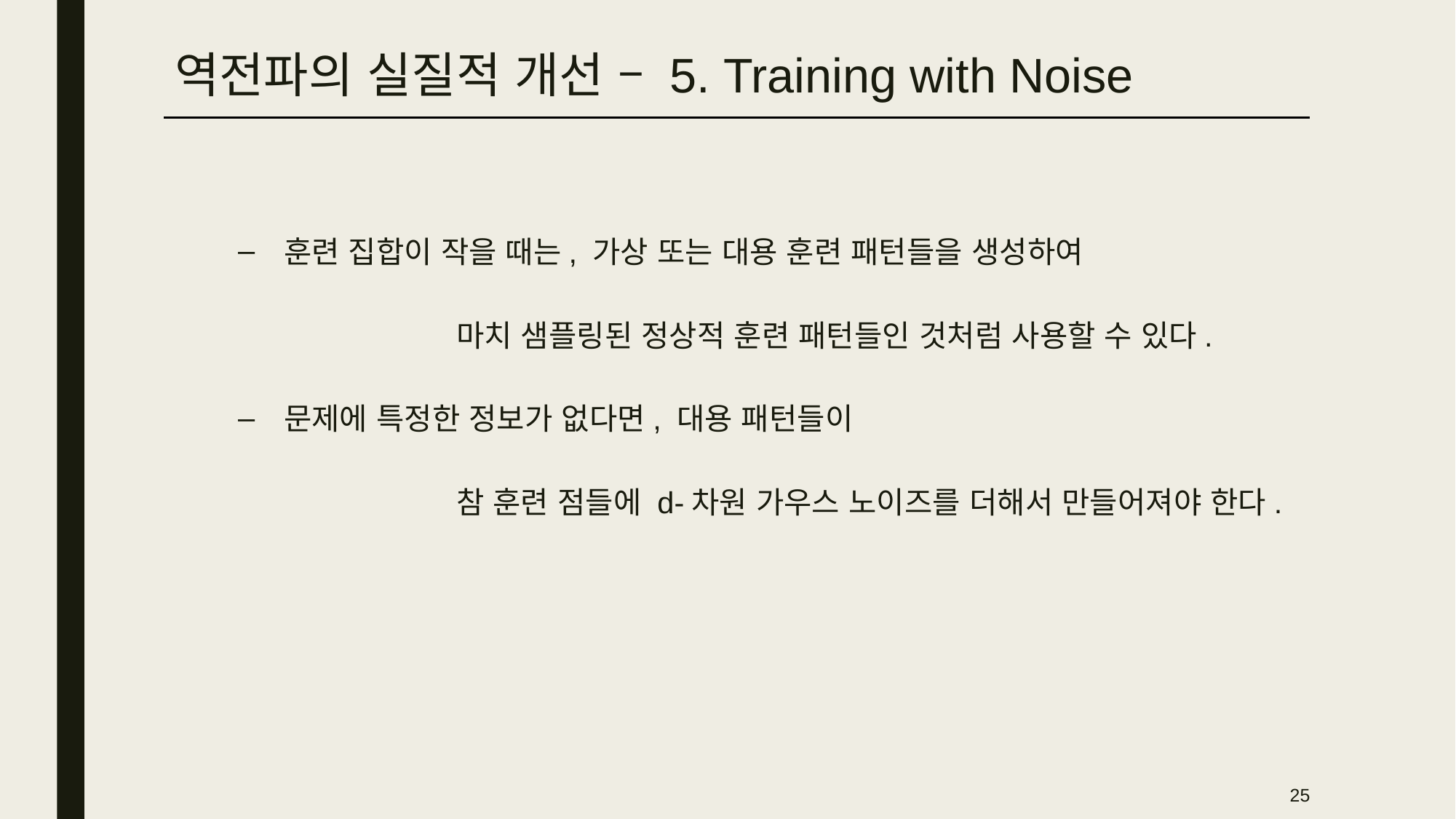

역전파의 실질적 개선 – 5. Training with Noise
훈련 집합이 작을 때는, 가상 또는 대용 훈련 패턴들을 생성하여
		마치 샘플링된 정상적 훈련 패턴들인 것처럼 사용할 수 있다.
문제에 특정한 정보가 없다면, 대용 패턴들이
		참 훈련 점들에 d-차원 가우스 노이즈를 더해서 만들어져야 한다.
25